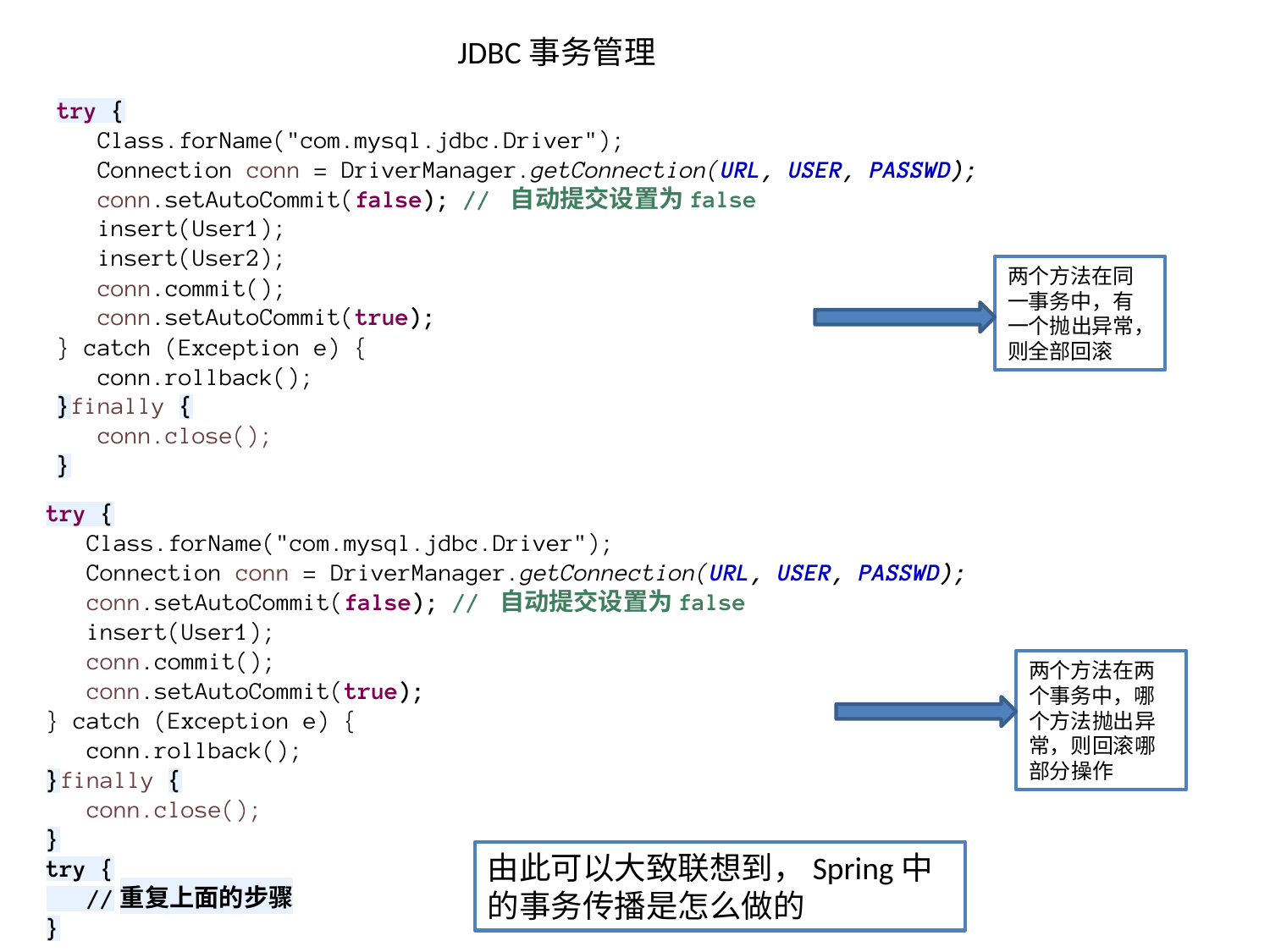

JDBC事务管理
try {
   Class.forName("com.mysql.jdbc.Driver");
   Connection conn = DriverManager.getConnection(URL, USER, PASSWD);
   conn.setAutoCommit(false); // 自动提交设置为false
   insert(User1);
   insert(User2);
   conn.commit();
   conn.setAutoCommit(true);
} catch (Exception e) {
   conn.rollback();
}finally {
   conn.close();
}
两个方法在同一事务中，有一个抛出异常，则全部回滚

try {
   Class.forName("com.mysql.jdbc.Driver");
   Connection conn = DriverManager.getConnection(URL, USER, PASSWD);
   conn.setAutoCommit(false); // 自动提交设置为false
   insert(User1);
   conn.commit();
   conn.setAutoCommit(true);
} catch (Exception e) {
   conn.rollback();
}finally {
   conn.close();
}
try {
   //重复上面的步骤
}
两个方法在两个事务中，哪个方法抛出异常，则回滚哪部分操作

由此可以大致联想到，Spring中的事务传播是怎么做的